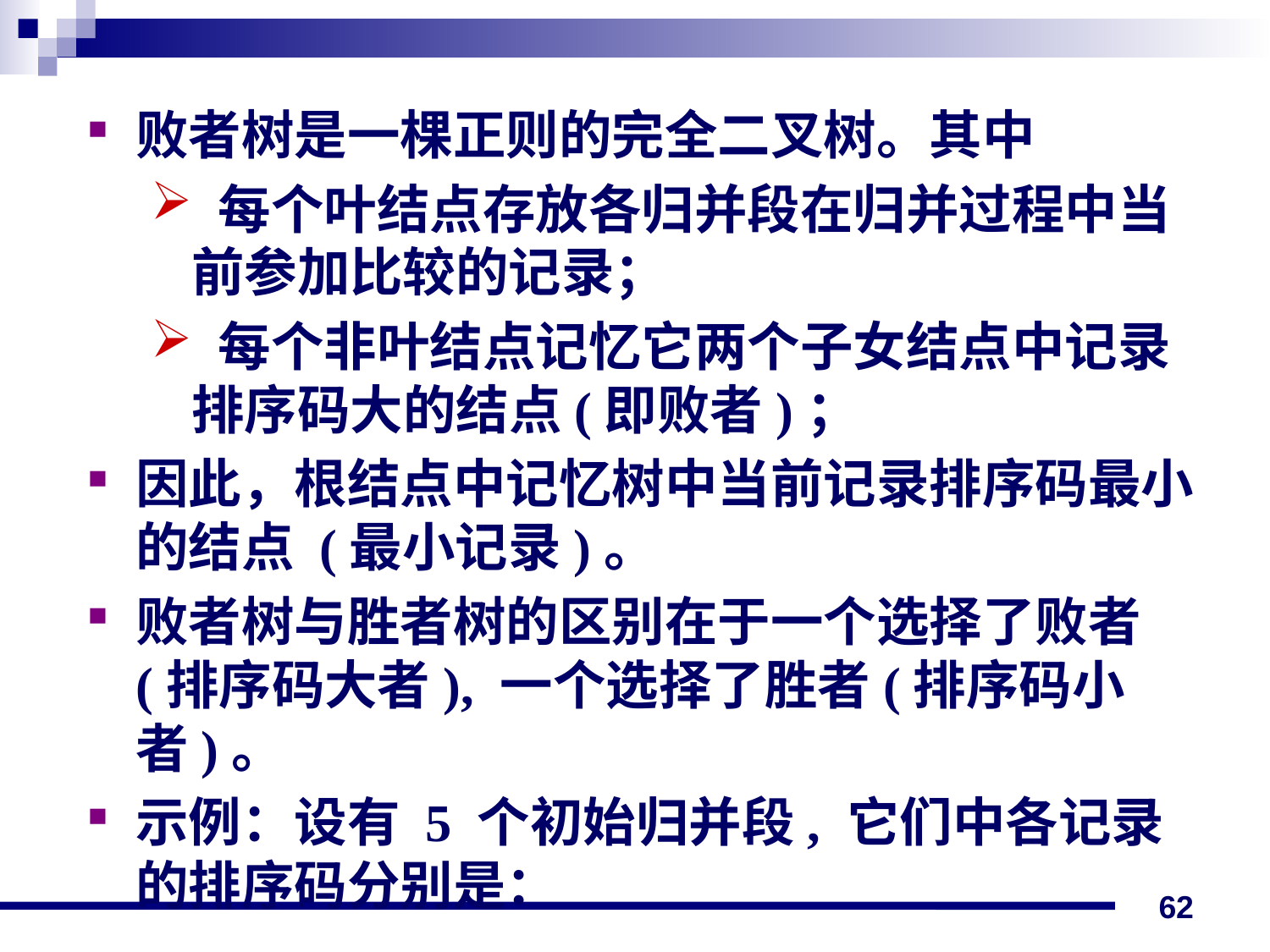

#
败者树是一棵正则的完全二叉树。其中
 每个叶结点存放各归并段在归并过程中当前参加比较的记录；
 每个非叶结点记忆它两个子女结点中记录排序码大的结点(即败者)；
因此，根结点中记忆树中当前记录排序码最小的结点 (最小记录)。
败者树与胜者树的区别在于一个选择了败者(排序码大者), 一个选择了胜者(排序码小者)。
示例：设有 5 个初始归并段, 它们中各记录的排序码分别是：
62